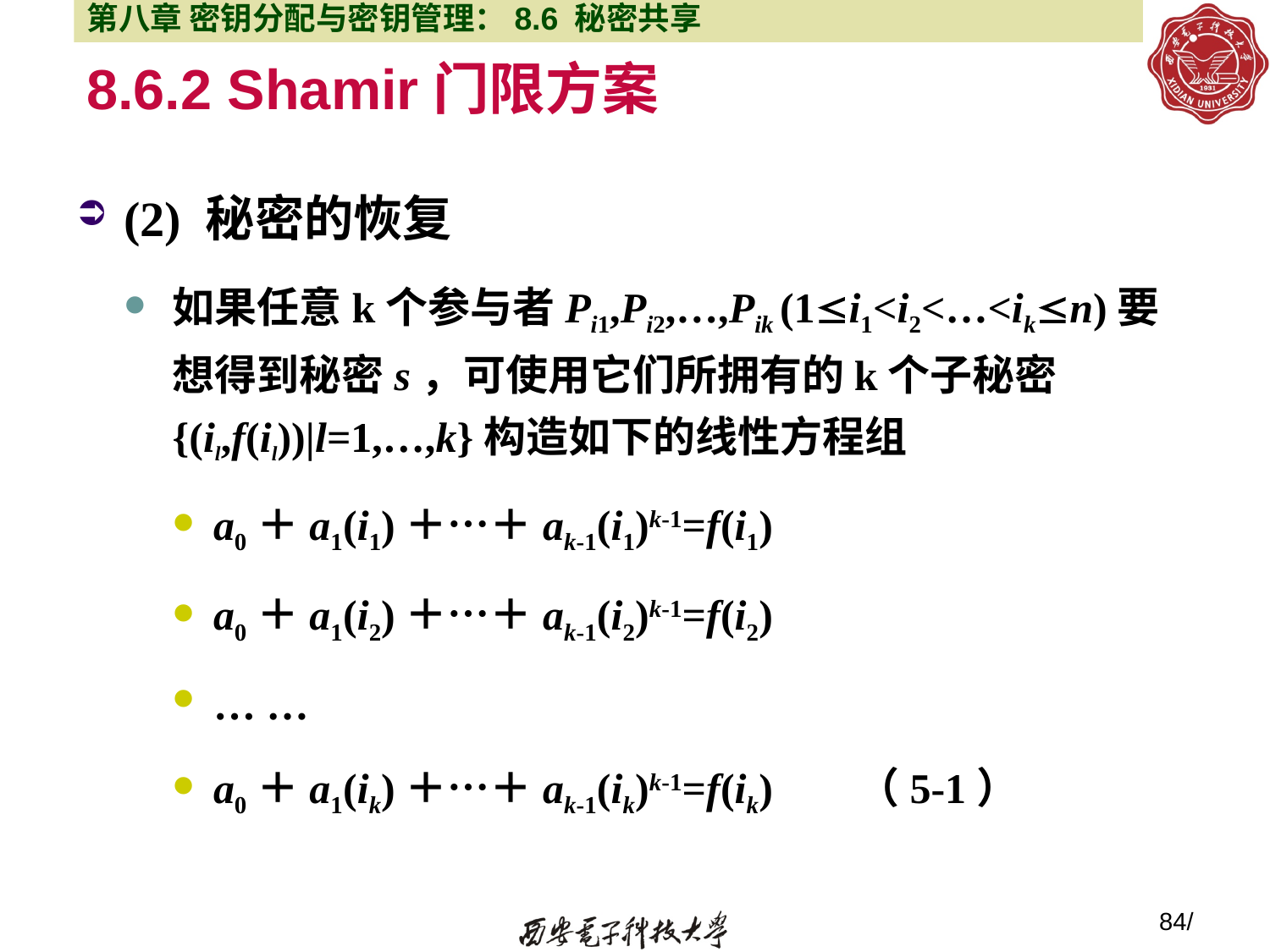

第八章 密钥分配与密钥管理：8.6 秘密共享
# 8.6.2 Shamir门限方案
(2) 秘密的恢复
如果任意k个参与者Pi1,Pi2,…,Pik (1≤i1<i2<…<ik≤n)要想得到秘密s，可使用它们所拥有的k个子秘密{(il,f(il))|l=1,…,k}构造如下的线性方程组
a0＋a1(i1)＋…＋ak-1(i1)k-1=f(i1)
a0＋a1(i2)＋…＋ak-1(i2)k-1=f(i2)
… …
a0＋a1(ik)＋…＋ak-1(ik)k-1=f(ik)       （5-1）
84/